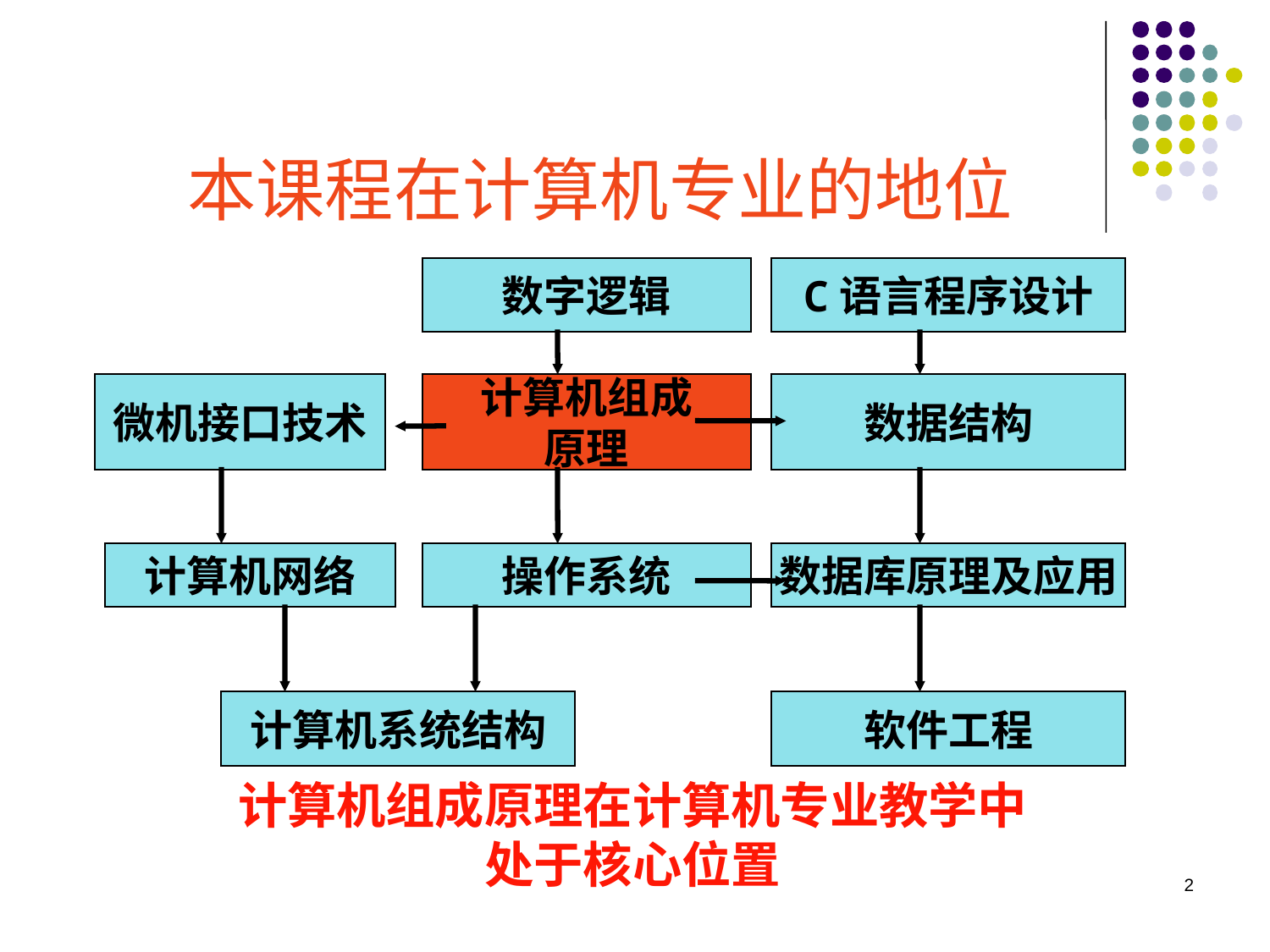

# 本课程在计算机专业的地位

数字逻辑
C语言程序设计

微机接口技术
计算机组成
原理
数据结构

计算机网络
操作系统
数据库原理及应用

计算机系统结构
软件工程
计算机组成原理在计算机专业教学中
处于核心位置
2